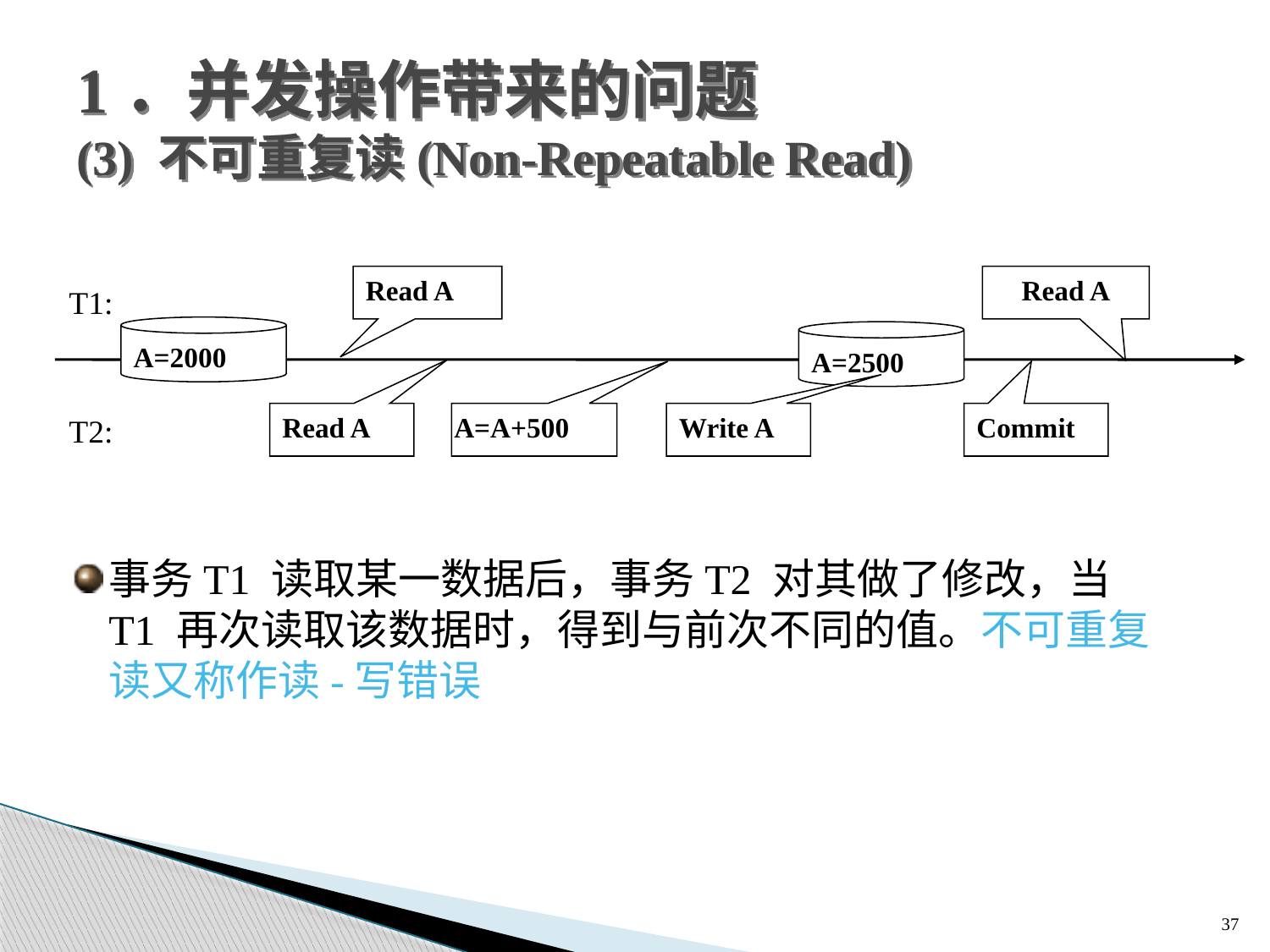

# 1．并发操作带来的问题 (3) 不可重复读(Non-Repeatable Read)
Read A
Read A
A=2000
A=2500

Read A
A=A+500
Write A
Commit
T1:
T2:
事务T1 读取某一数据后，事务T2 对其做了修改，当T1 再次读取该数据时，得到与前次不同的值。不可重复读又称作读-写错误
37